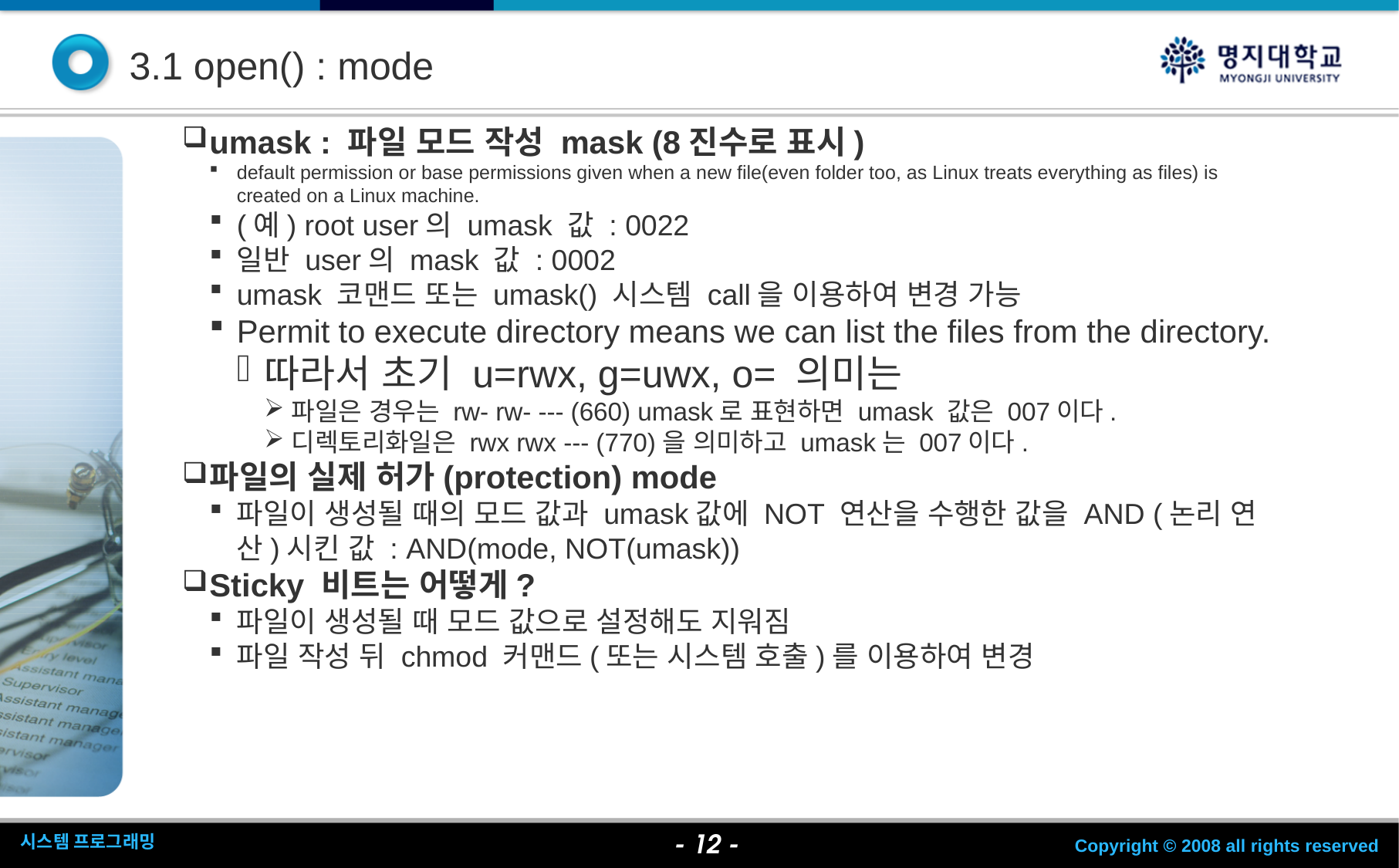

3.1 open() : mode
umask : 파일 모드 작성 mask (8진수로 표시)
default permission or base permissions given when a new file(even folder too, as Linux treats everything as files) is created on a Linux machine.
(예) root user의 umask 값 : 0022
일반 user의 mask 값 : 0002
umask 코맨드 또는 umask() 시스템 call을 이용하여 변경 가능
Permit to execute directory means we can list the files from the directory.
따라서 초기 u=rwx, g=uwx, o= 의미는
파일은 경우는 rw- rw- --- (660) umask로 표현하면 umask 값은 007이다.
디렉토리화일은 rwx rwx --- (770)을 의미하고 umask는 007이다.
파일의 실제 허가(protection) mode
파일이 생성될 때의 모드 값과 umask값에 NOT 연산을 수행한 값을 AND (논리 연산)시킨 값 : AND(mode, NOT(umask))
Sticky 비트는 어떻게?
파일이 생성될 때 모드 값으로 설정해도 지워짐
파일 작성 뒤 chmod 커맨드(또는 시스템 호출)를 이용하여 변경
- 12 -